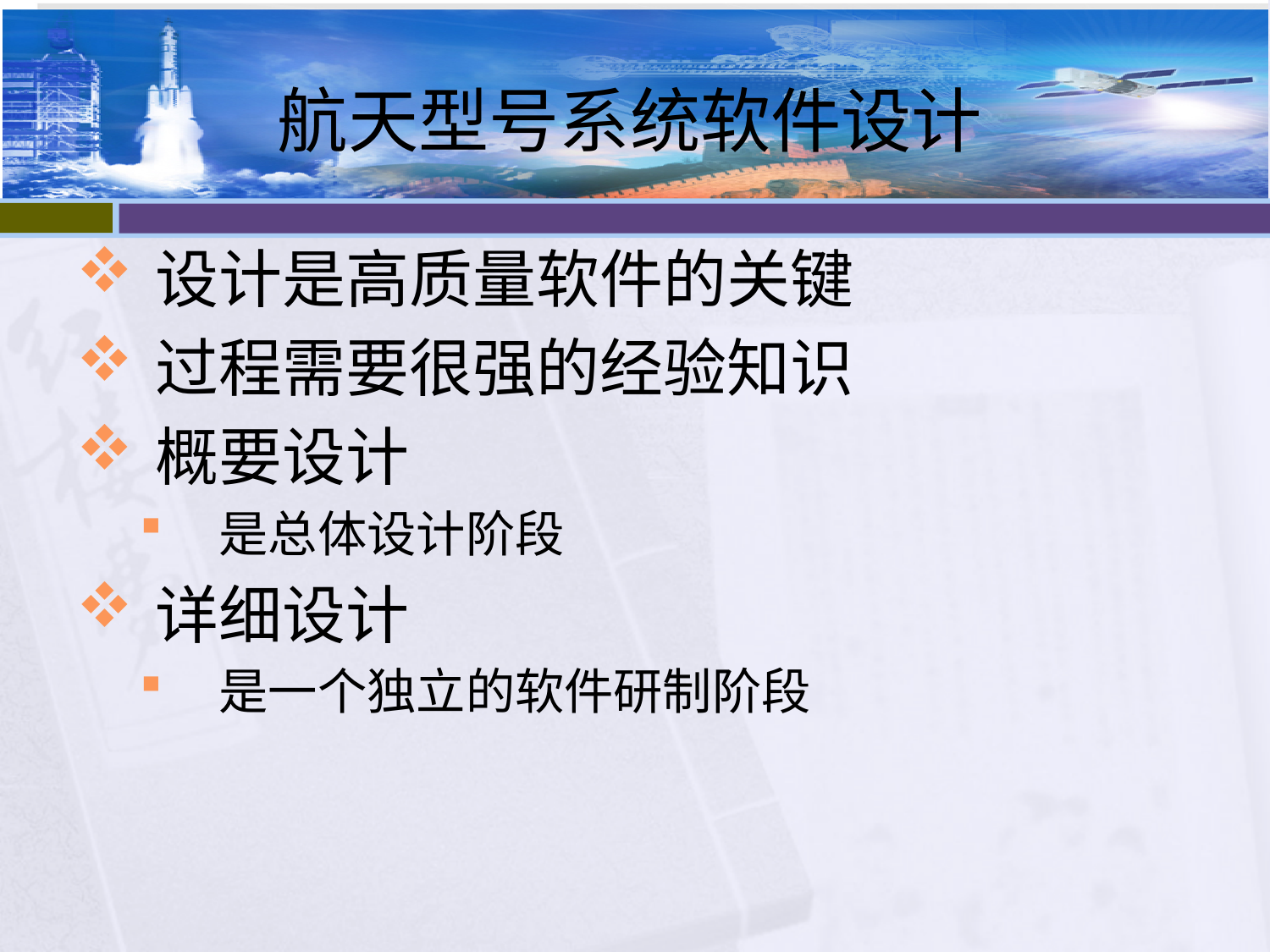

# 航天型号系统软件设计

设计是高质量软件的关键
过程需要很强的经验知识
概要设计
是总体设计阶段
详细设计
是一个独立的软件研制阶段